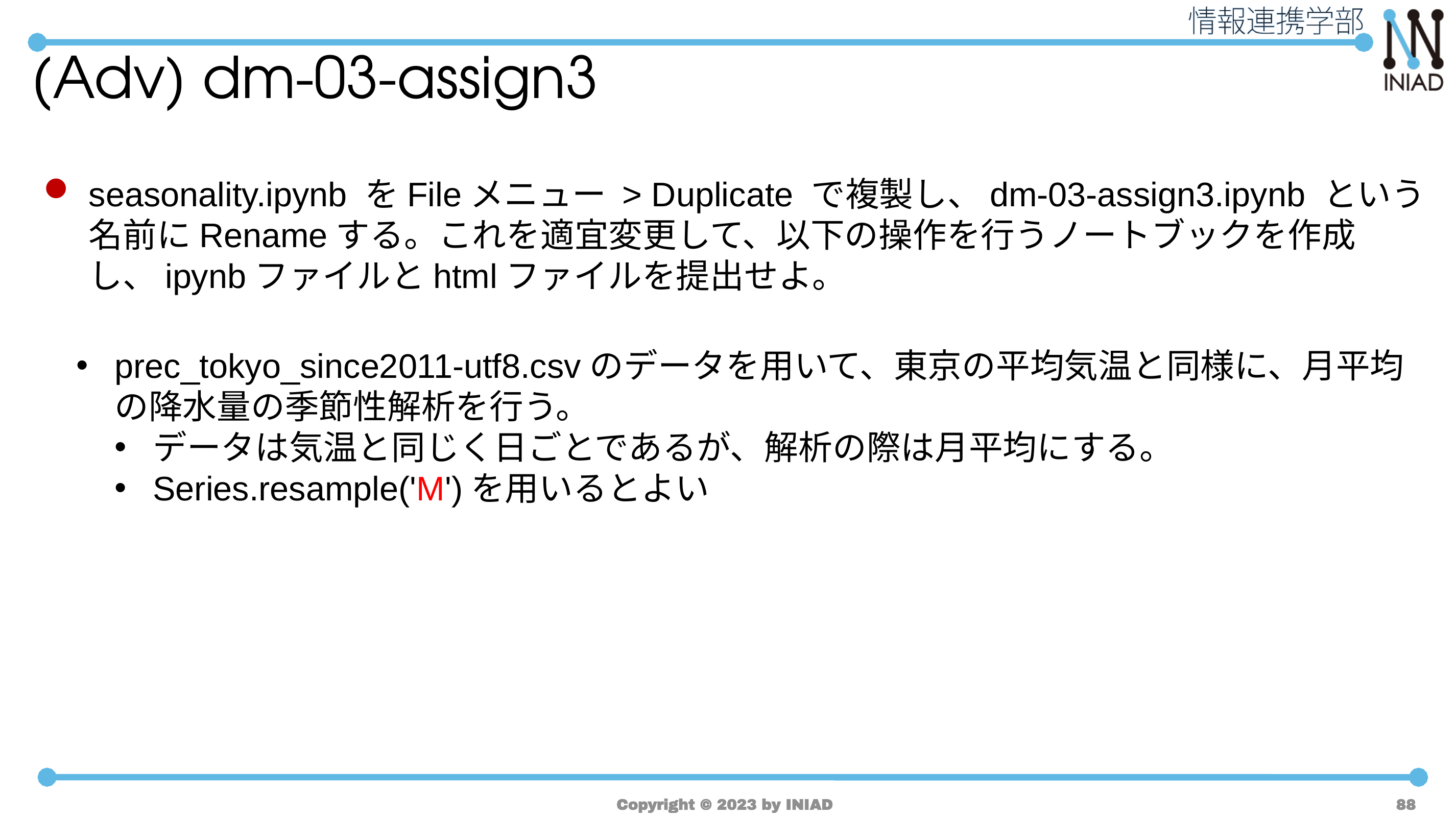

# (Adv) dm-03-assign3
seasonality.ipynb をFileメニュー > Duplicate で複製し、dm-03-assign3.ipynb という名前にRenameする。これを適宜変更して、以下の操作を行うノートブックを作成し、ipynbファイルとhtmlファイルを提出せよ。
prec_tokyo_since2011-utf8.csvのデータを用いて、東京の平均気温と同様に、月平均の降水量の季節性解析を行う。
データは気温と同じく日ごとであるが、解析の際は月平均にする。
Series.resample('M')を用いるとよい
Copyright © 2023 by INIAD
88